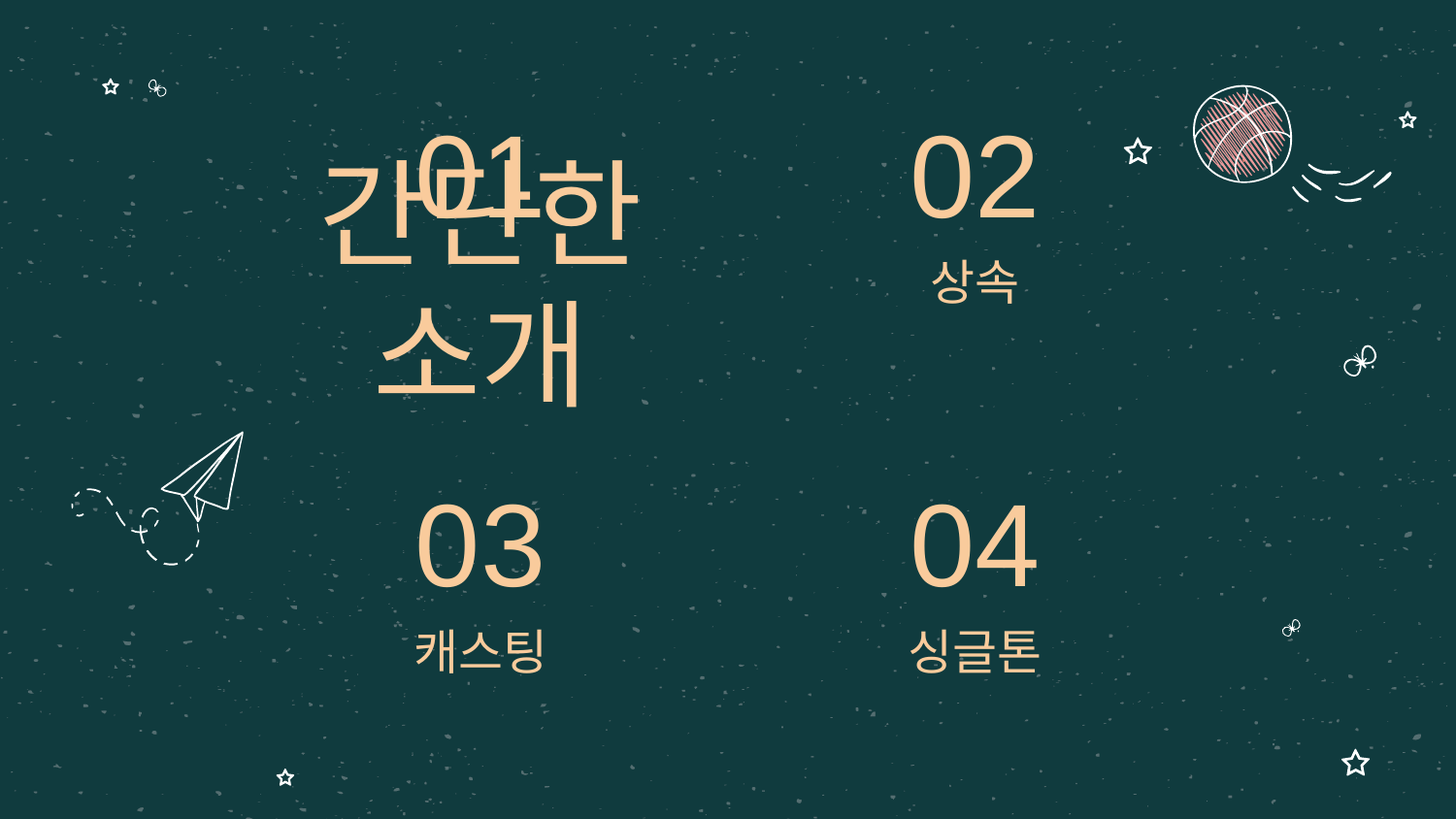

01
02
# 간단한 소개
상속

03
04
캐스팅
싱글톤